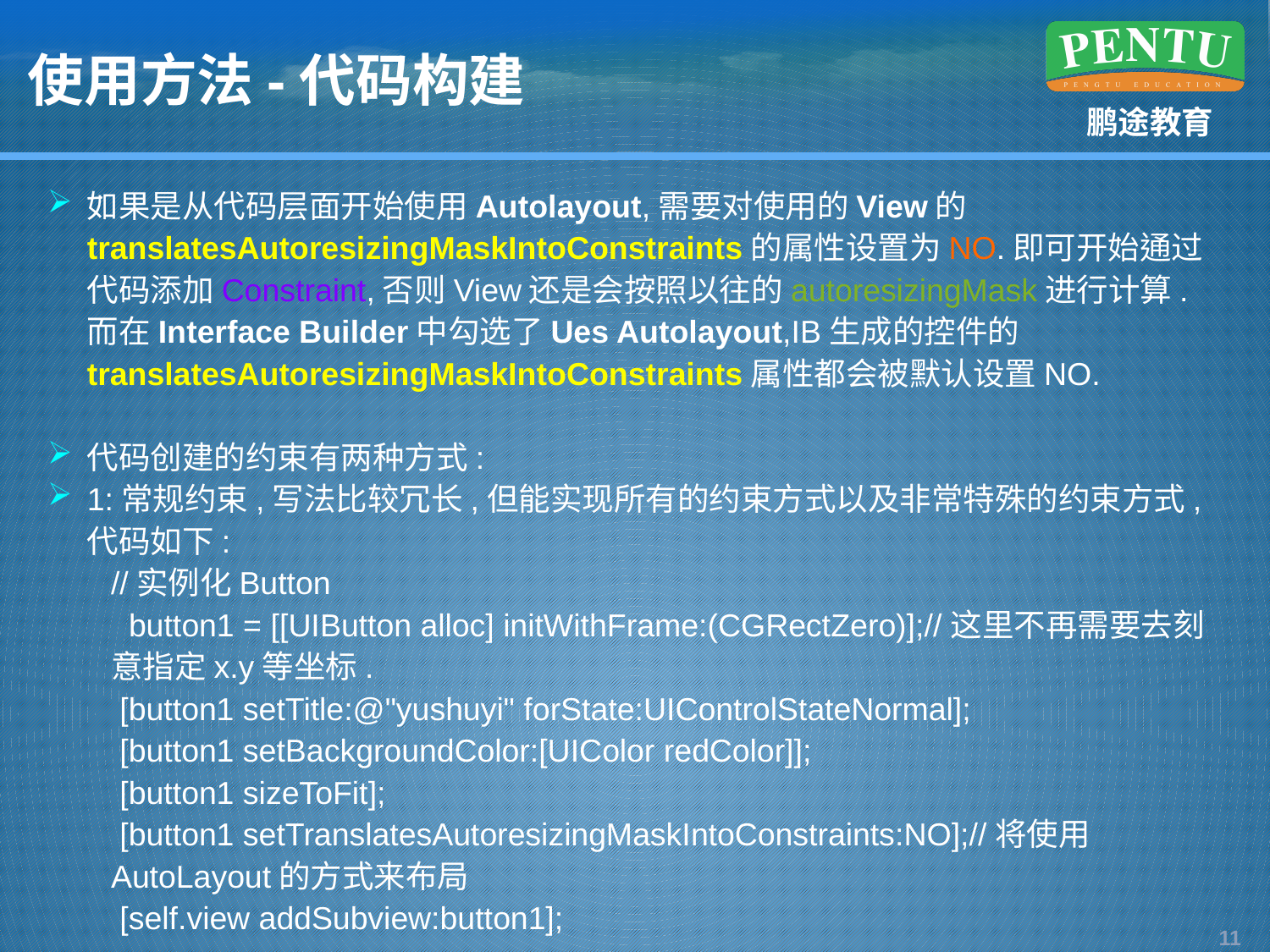

# 使用方法-代码构建
如果是从代码层面开始使用Autolayout,需要对使用的View的translatesAutoresizingMaskIntoConstraints的属性设置为NO.即可开始通过代码添加Constraint,否则View还是会按照以往的autoresizingMask进行计算.而在Interface Builder中勾选了Ues Autolayout,IB生成的控件的translatesAutoresizingMaskIntoConstraints属性都会被默认设置NO.

代码创建的约束有两种方式:
1:常规约束,写法比较冗长,但能实现所有的约束方式以及非常特殊的约束方式,代码如下:
//实例化Button
  button1 = [[UIButton alloc] initWithFrame:(CGRectZero)];//这里不再需要去刻意指定x.y等坐标.
 [button1 setTitle:@"yushuyi" forState:UIControlStateNormal];
 [button1 setBackgroundColor:[UIColor redColor]];
 [button1 sizeToFit];
 [button1 setTranslatesAutoresizingMaskIntoConstraints:NO];//将使用AutoLayout的方式来布局
 [self.view addSubview:button1];
11